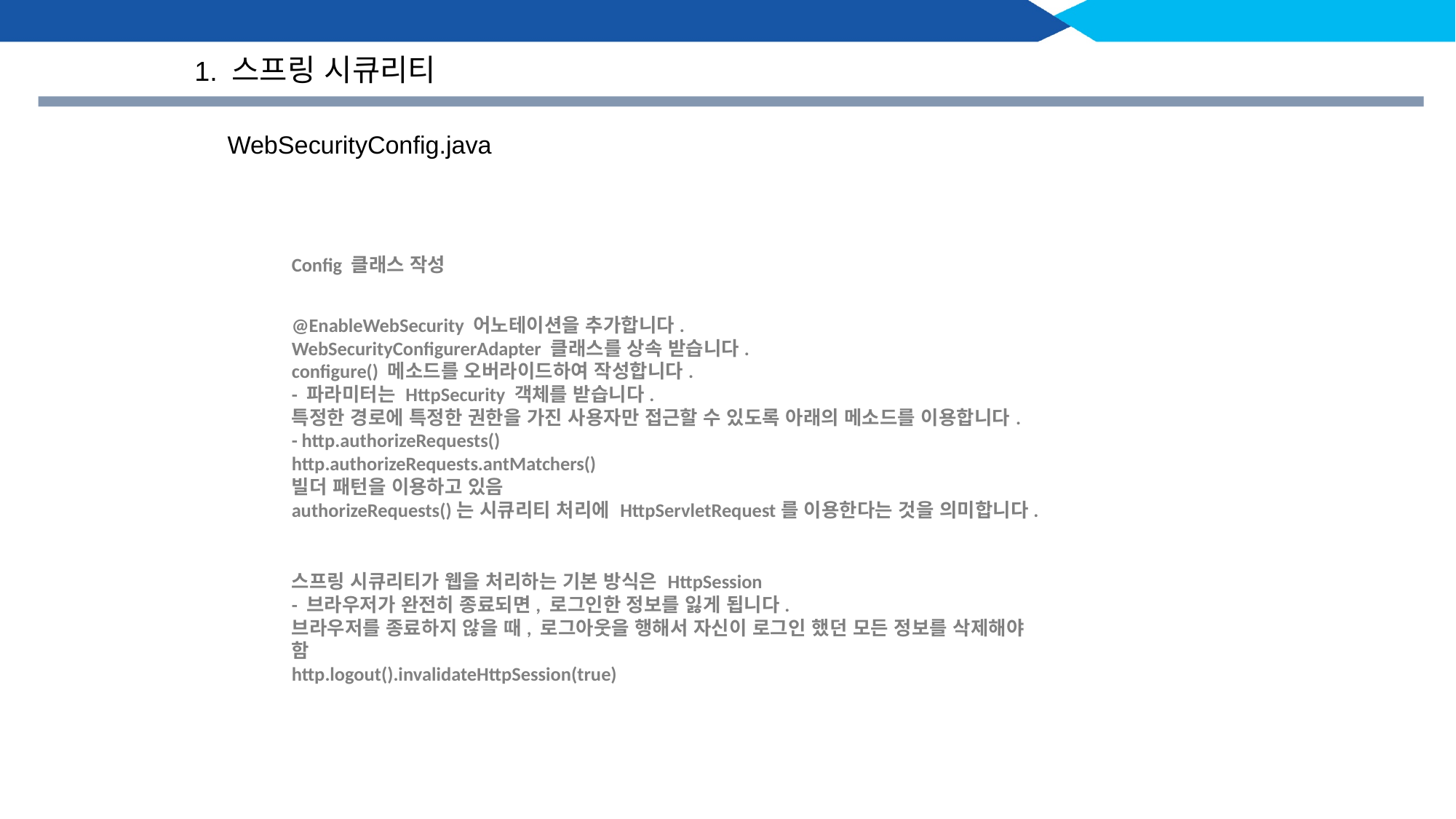

1. 스프링 시큐리티
WebSecurityConfig.java
Config 클래스 작성
@EnableWebSecurity 어노테이션을 추가합니다.
WebSecurityConfigurerAdapter 클래스를 상속 받습니다.
configure() 메소드를 오버라이드하여 작성합니다.
- 파라미터는 HttpSecurity 객체를 받습니다.
특정한 경로에 특정한 권한을 가진 사용자만 접근할 수 있도록 아래의 메소드를 이용합니다.
- http.authorizeRequests()
http.authorizeRequests.antMatchers()
빌더 패턴을 이용하고 있음
authorizeRequests()는 시큐리티 처리에 HttpServletRequest를 이용한다는 것을 의미합니다.
스프링 시큐리티가 웹을 처리하는 기본 방식은 HttpSession
- 브라우저가 완전히 종료되면, 로그인한 정보를 잃게 됩니다.
브라우저를 종료하지 않을 때, 로그아웃을 행해서 자신이 로그인 했던 모든 정보를 삭제해야 함
http.logout().invalidateHttpSession(true)